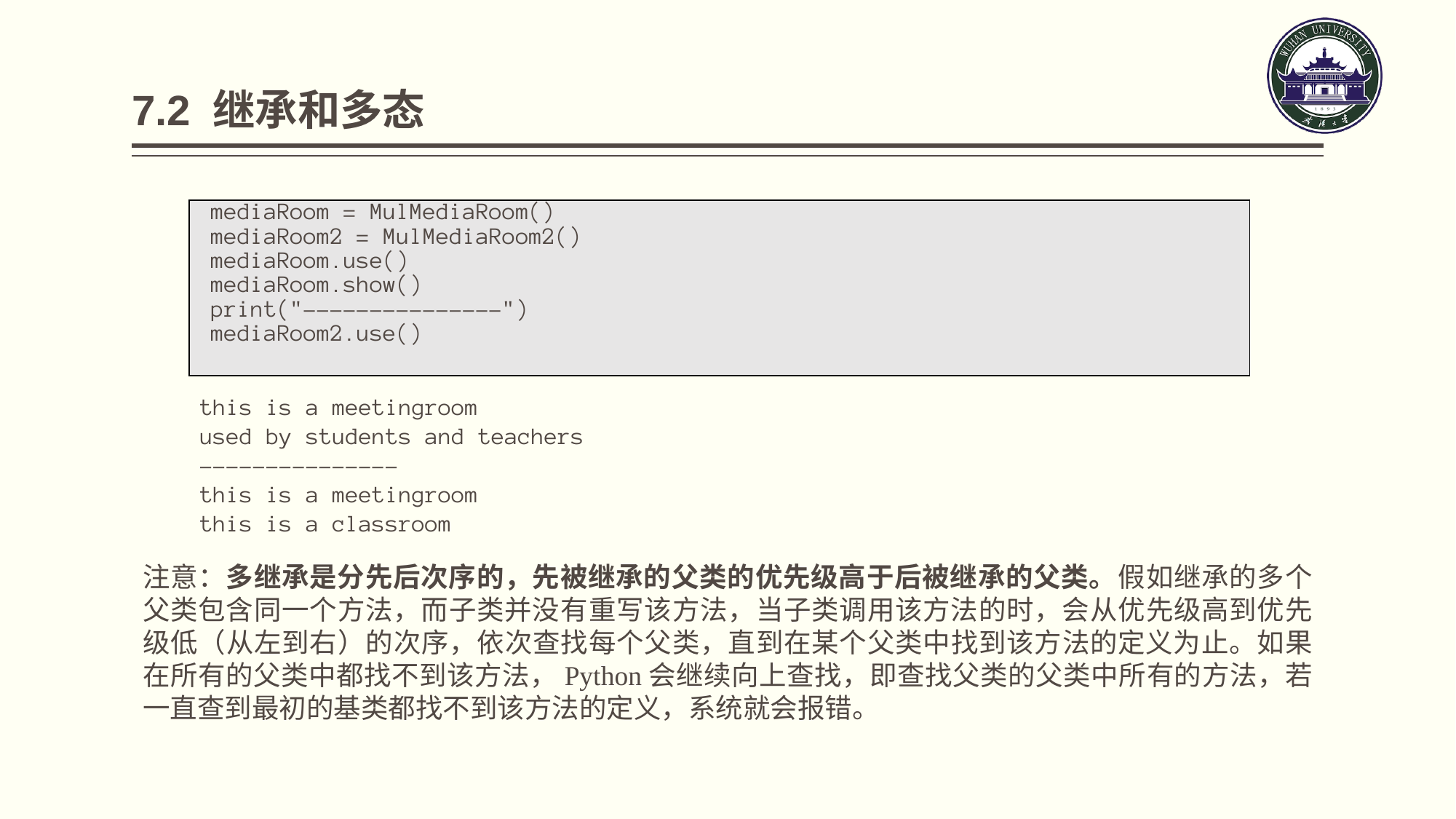

# 7.2 继承和多态
| mediaRoom = MulMediaRoom() mediaRoom2 = MulMediaRoom2() mediaRoom.use() mediaRoom.show() print("---------------") mediaRoom2.use() |
| --- |
this is a meetingroom
used by students and teachers
---------------
this is a meetingroom
this is a classroom
注意：多继承是分先后次序的，先被继承的父类的优先级高于后被继承的父类。假如继承的多个父类包含同一个方法，而子类并没有重写该方法，当子类调用该方法的时，会从优先级高到优先级低（从左到右）的次序，依次查找每个父类，直到在某个父类中找到该方法的定义为止。如果在所有的父类中都找不到该方法，Python会继续向上查找，即查找父类的父类中所有的方法，若一直查到最初的基类都找不到该方法的定义，系统就会报错。